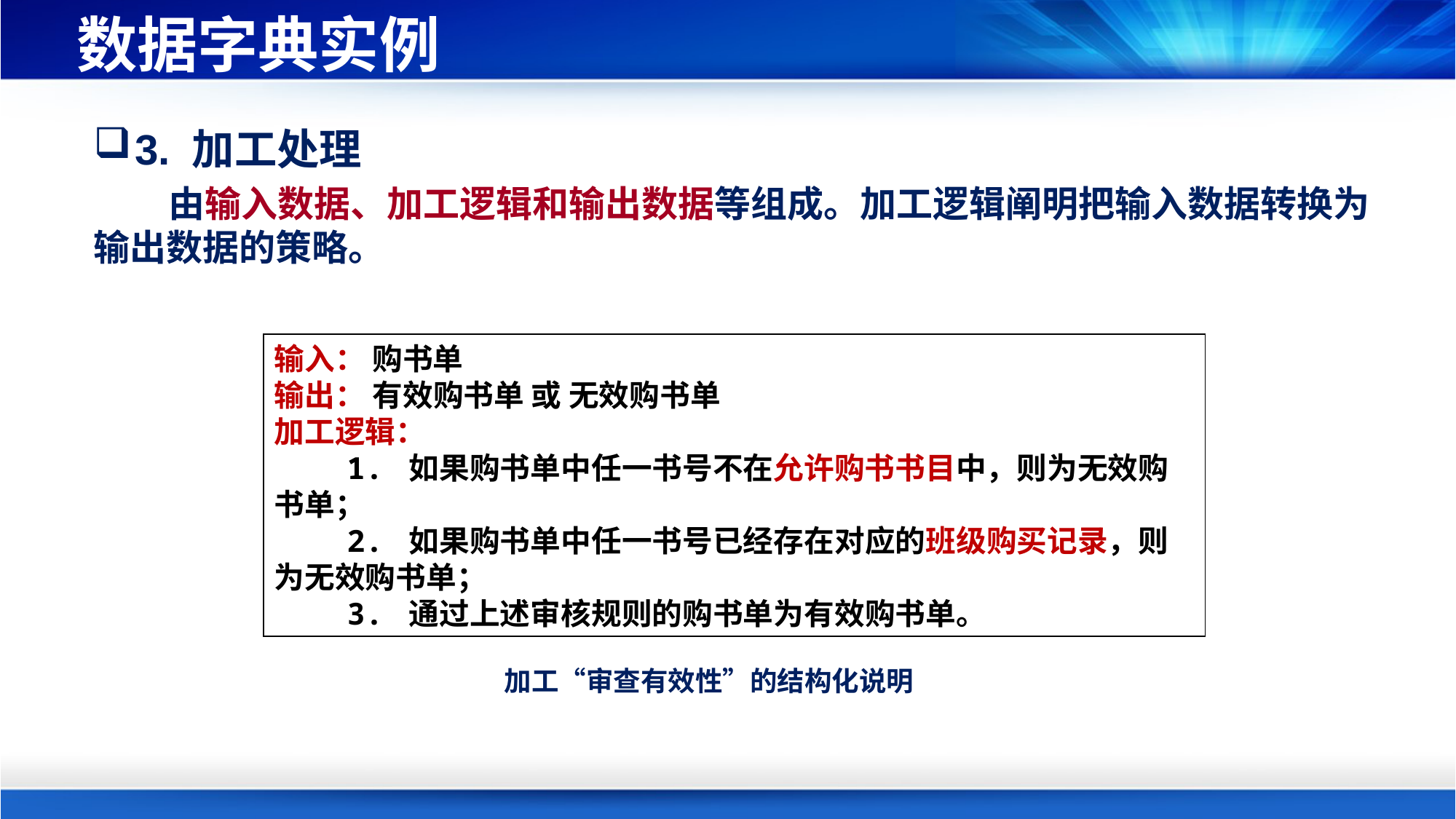

# 数据字典实例
3. 加工处理
由输入数据、加工逻辑和输出数据等组成。加工逻辑阐明把输入数据转换为输出数据的策略。

输入： 购书单
输出： 有效购书单 或 无效购书单
加工逻辑：
    1. 如果购书单中任一书号不在允许购书书目中，则为无效购书单；
    2. 如果购书单中任一书号已经存在对应的班级购买记录，则为无效购书单；
    3. 通过上述审核规则的购书单为有效购书单。

加工“审查有效性”的结构化说明